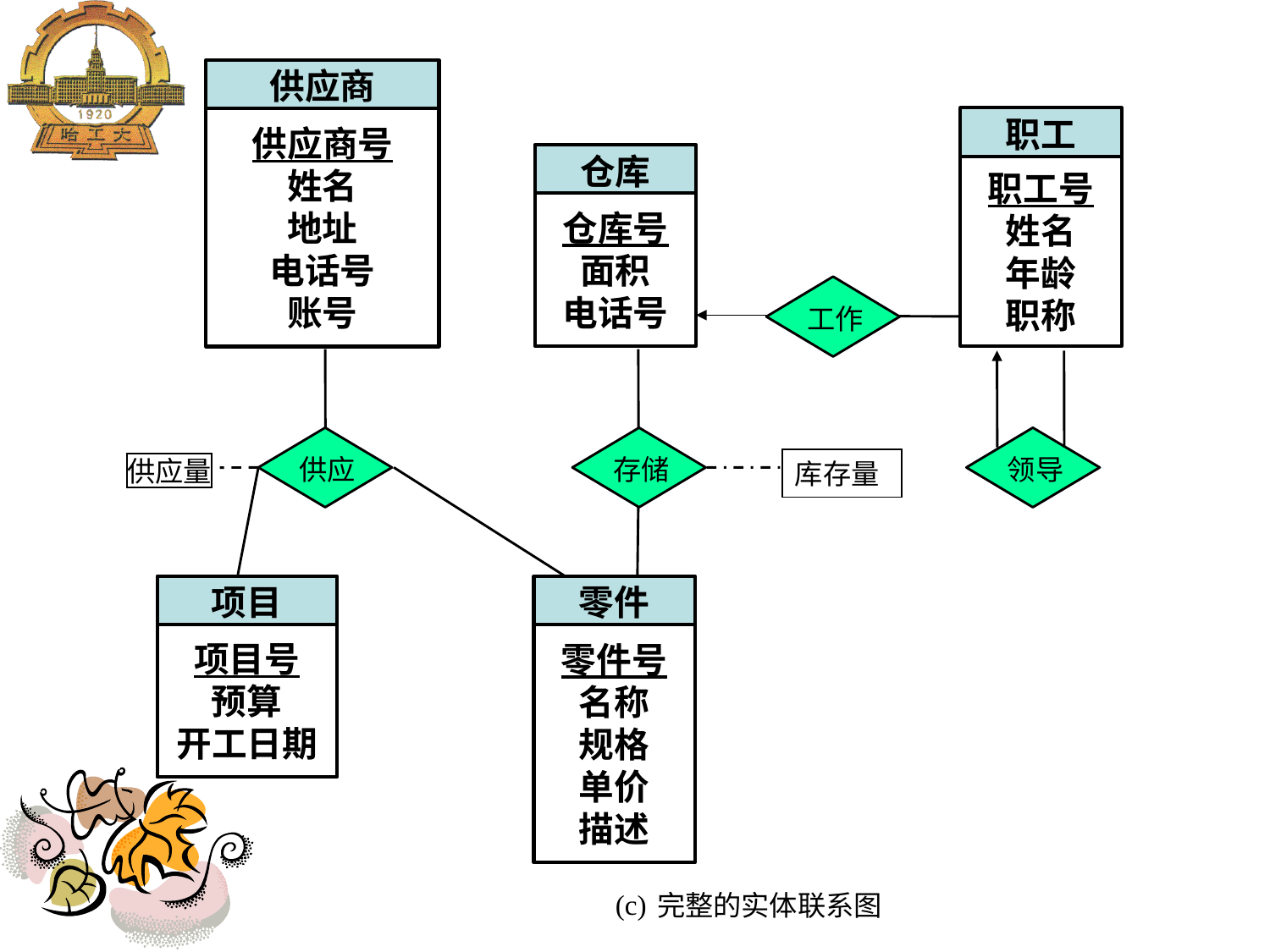

供应商
供应商号
姓名
地址
电话号
账号
职工
职工号
姓名
年龄
职称
仓库
仓库号
面积
电话号

工作

供应
存储

领导
供应量
库存量

项目
项目号
预算
开工日期
零件
零件号
名称
规格
单价
描述

(c)

完整的实体联系图